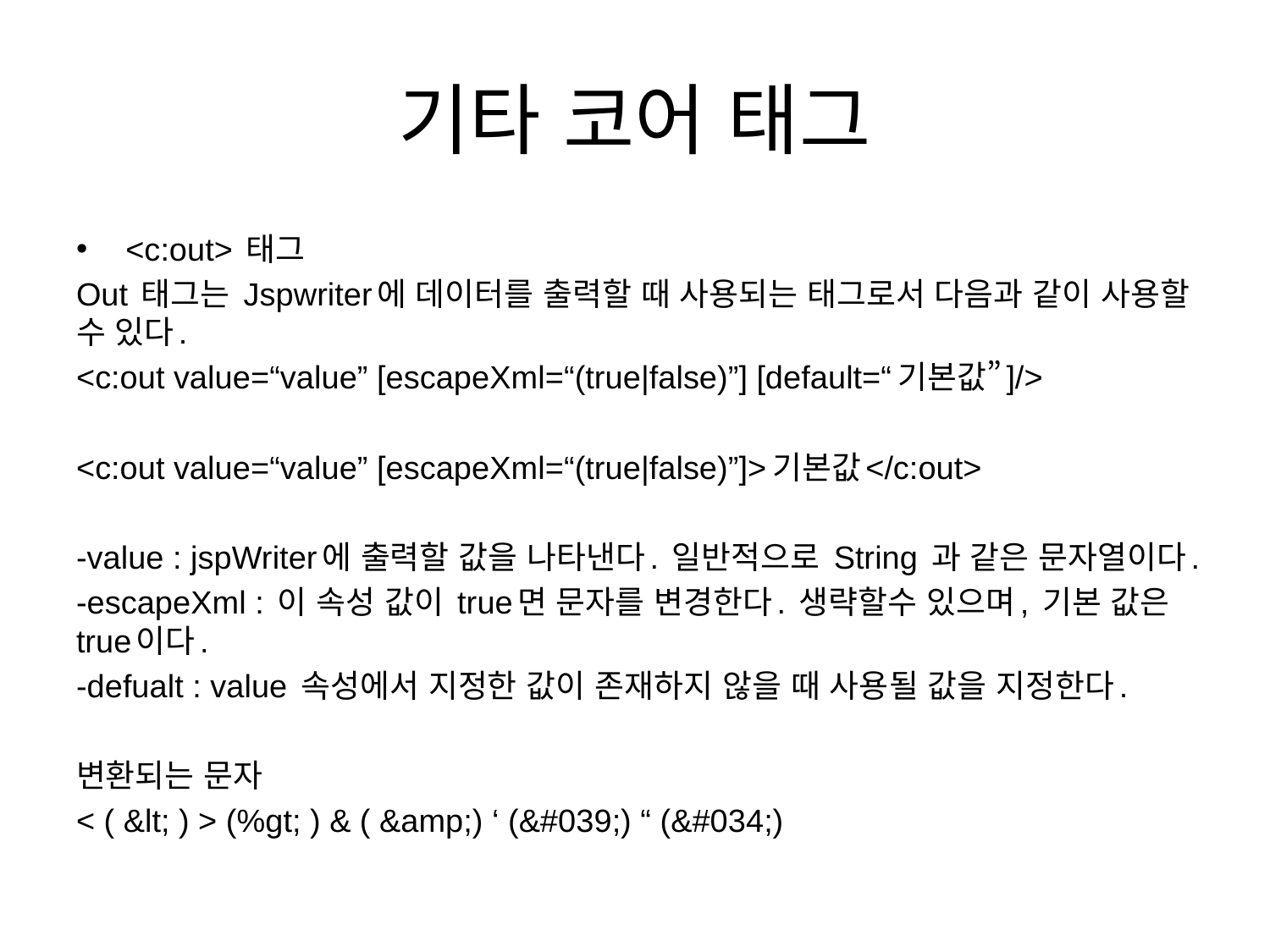

# 기타 코어 태그
<c:out> 태그
Out 태그는 Jspwriter에 데이터를 출력할 때 사용되는 태그로서 다음과 같이 사용할 수 있다.
<c:out value=“value” [escapeXml=“(true|false)”] [default=“기본값”]/>

<c:out value=“value” [escapeXml=“(true|false)”]>기본값</c:out>

-value : jspWriter에 출력할 값을 나타낸다. 일반적으로 String 과 같은 문자열이다.
-escapeXml : 이 속성 값이 true면 문자를 변경한다. 생략할수 있으며, 기본 값은 true이다.
-defualt : value 속성에서 지정한 값이 존재하지 않을 때 사용될 값을 지정한다.

변환되는 문자
< ( &lt; ) > (%gt; ) & ( &amp;) ‘ (&#039;) “ (&#034;)